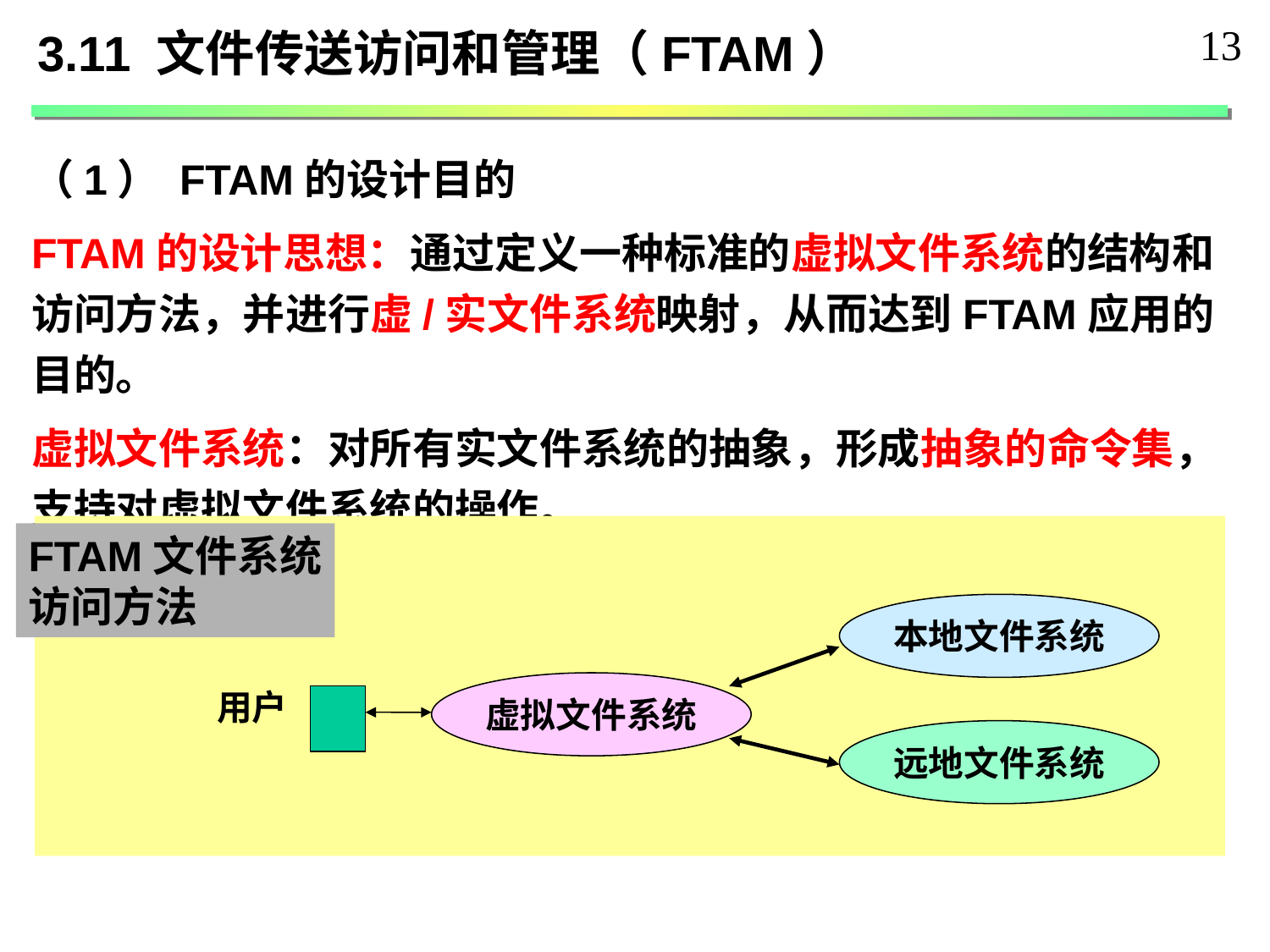

13
3.11 文件传送访问和管理（FTAM）

（1） FTAM的设计目的
FTAM的设计思想：通过定义一种标准的虚拟文件系统的结构和访问方法，并进行虚/实文件系统映射，从而达到FTAM应用的目的。
虚拟文件系统：对所有实文件系统的抽象，形成抽象的命令集，支持对虚拟文件系统的操作。

FTAM文件系统
访问方法
本地文件系统

虚拟文件系统
用户

远地文件系统